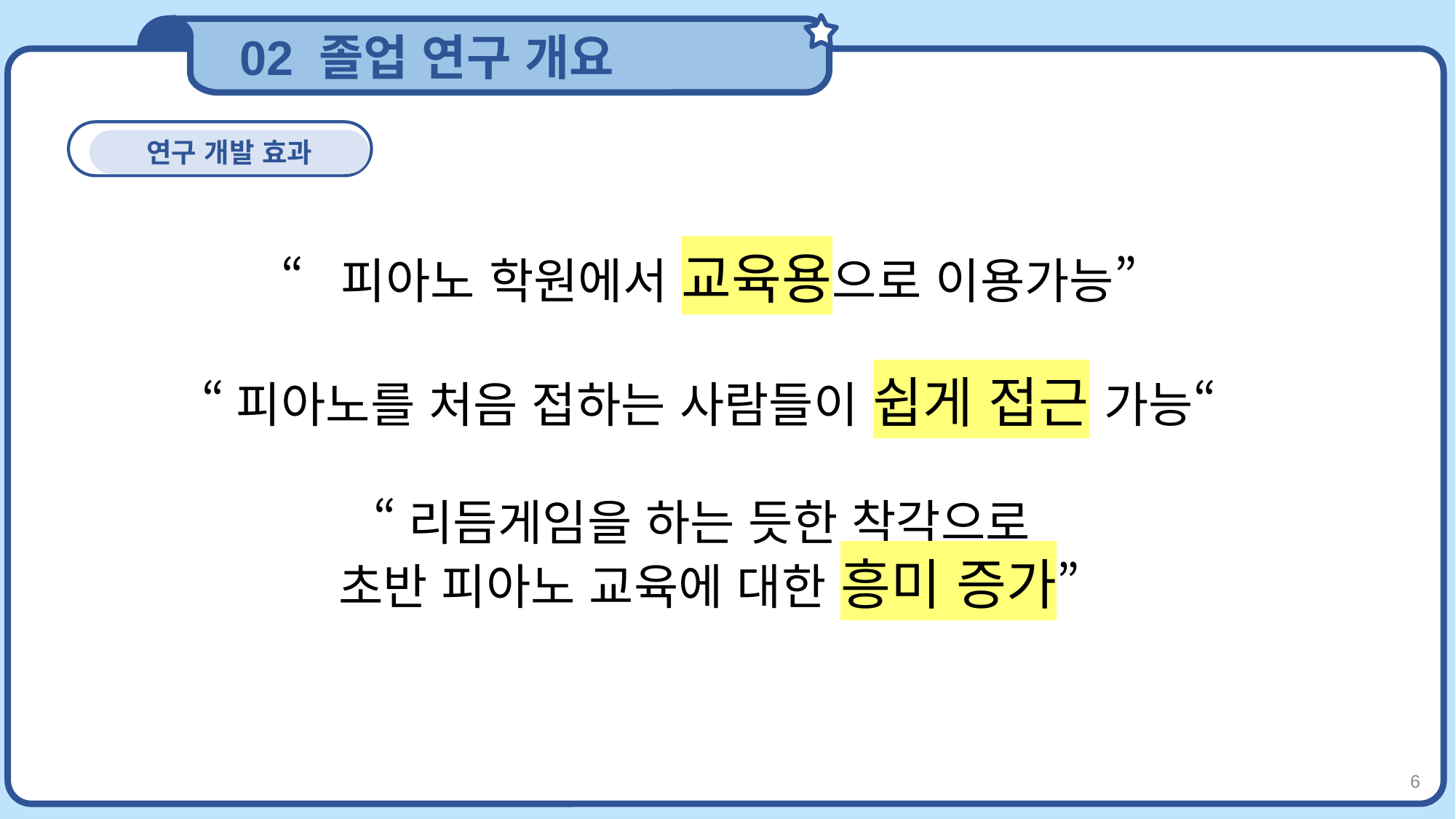

02 졸업 연구 개요

CONTENTS
연구 개발 효과
“피아노 학원에서 교육용으로 이용가능”

“피아노를 처음 접하는 사람들이 쉽게 접근 가능“

“리듬게임을 하는 듯한 착각으로
초반 피아노 교육에 대한 흥미 증가”
6